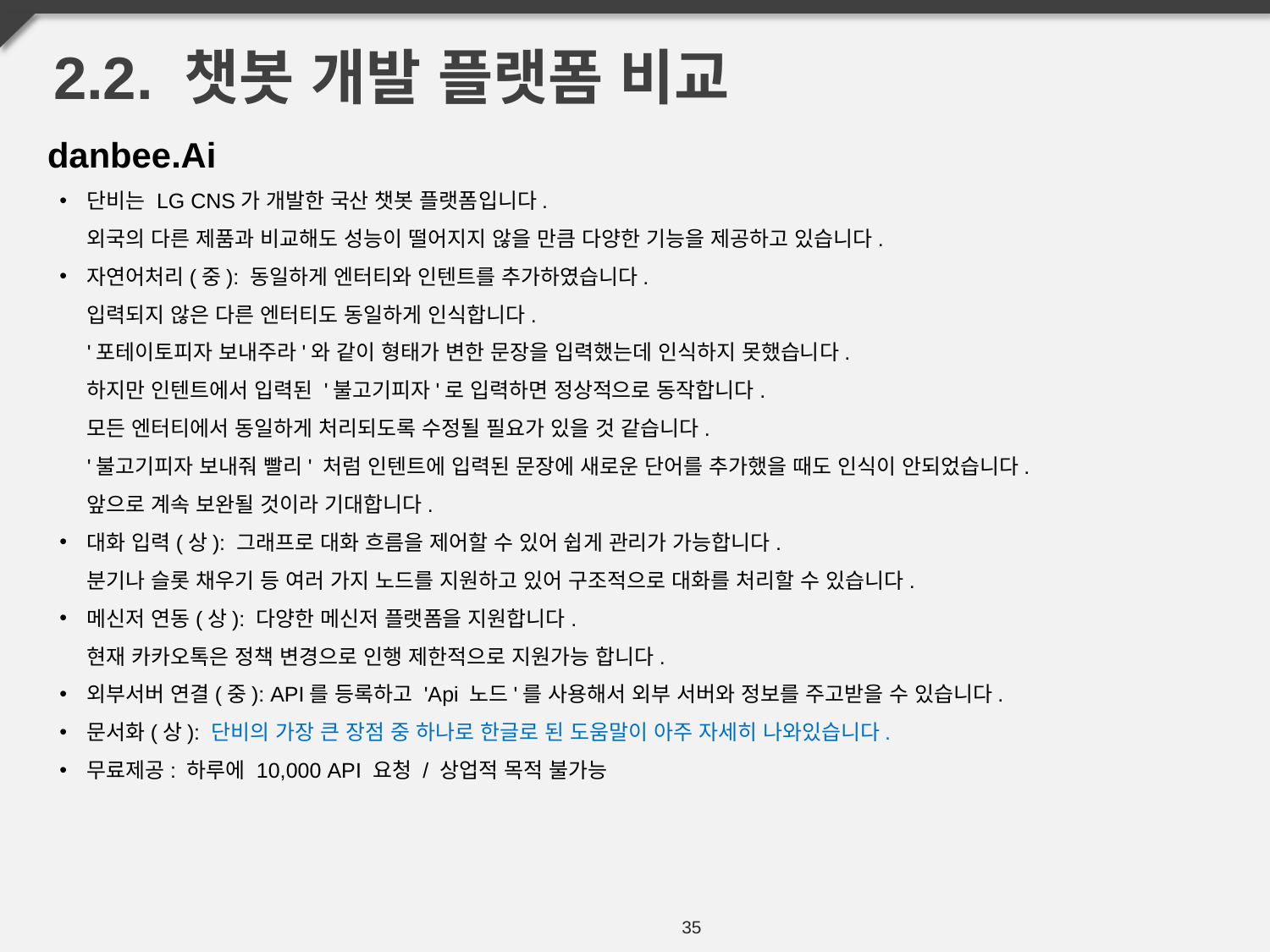

2.2. 챗봇 개발 플랫폼 비교
danbee.Ai
단비는 LG CNS가 개발한 국산 챗봇 플랫폼입니다.
외국의 다른 제품과 비교해도 성능이 떨어지지 않을 만큼 다양한 기능을 제공하고 있습니다.
자연어처리(중): 동일하게 엔터티와 인텐트를 추가하였습니다.
입력되지 않은 다른 엔터티도 동일하게 인식합니다.
'포테이토피자 보내주라'와 같이 형태가 변한 문장을 입력했는데 인식하지 못했습니다.
하지만 인텐트에서 입력된 '불고기피자'로 입력하면 정상적으로 동작합니다.
모든 엔터티에서 동일하게 처리되도록 수정될 필요가 있을 것 같습니다.
'불고기피자 보내줘 빨리' 처럼 인텐트에 입력된 문장에 새로운 단어를 추가했을 때도 인식이 안되었습니다.
앞으로 계속 보완될 것이라 기대합니다.
대화 입력(상): 그래프로 대화 흐름을 제어할 수 있어 쉽게 관리가 가능합니다.
분기나 슬롯 채우기 등 여러 가지 노드를 지원하고 있어 구조적으로 대화를 처리할 수 있습니다.
메신저 연동(상): 다양한 메신저 플랫폼을 지원합니다.
현재 카카오톡은 정책 변경으로 인행 제한적으로 지원가능 합니다.
외부서버 연결(중): API를 등록하고 'Api 노드'를 사용해서 외부 서버와 정보를 주고받을 수 있습니다.
문서화(상): 단비의 가장 큰 장점 중 하나로 한글로 된 도움말이 아주 자세히 나와있습니다.
무료제공: 하루에 10,000 API 요청 / 상업적 목적 불가능
35